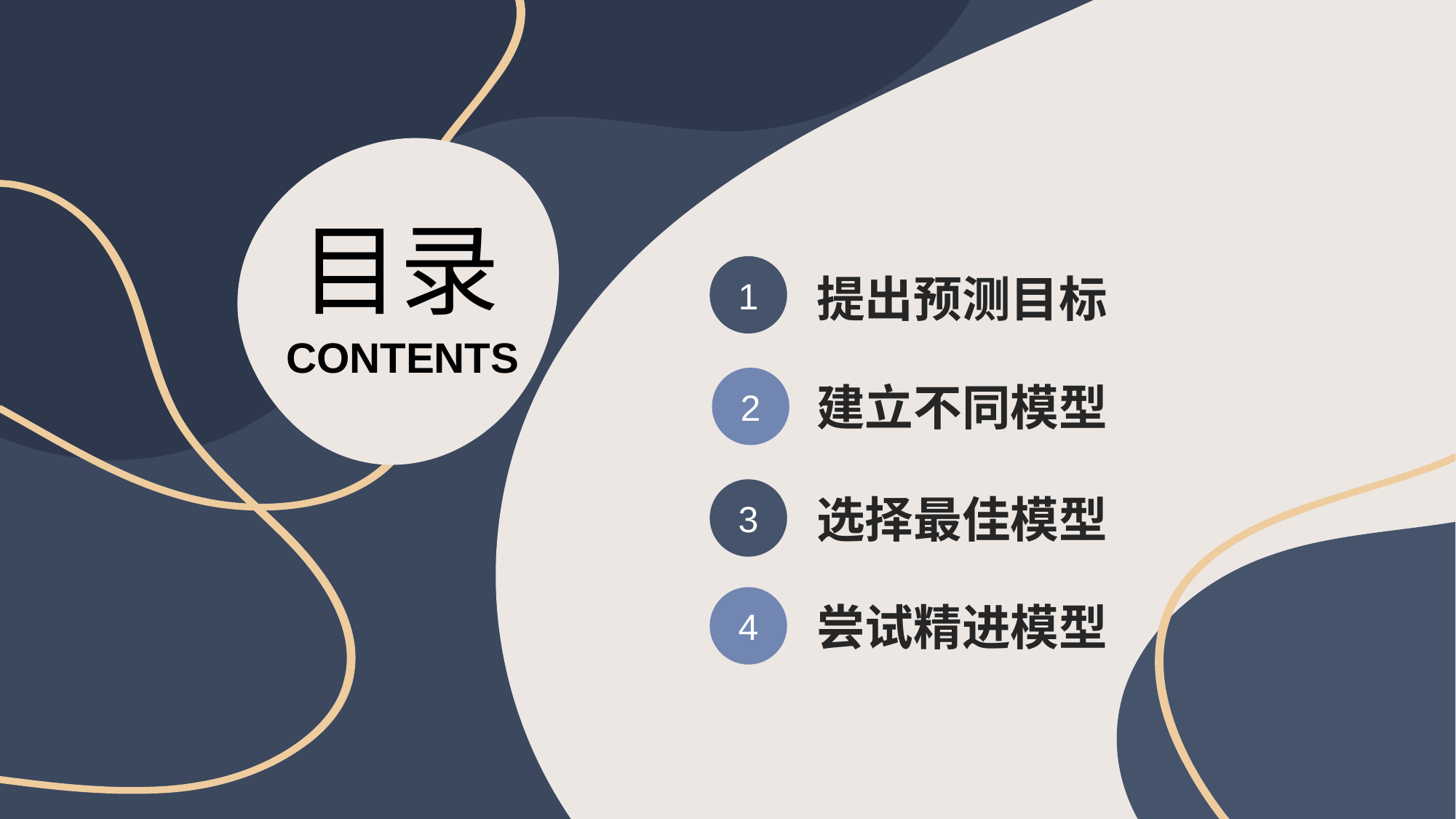

目录
1
提出预测目标
CONTENTS
2
建立不同模型
3
选择最佳模型
4
尝试精进模型